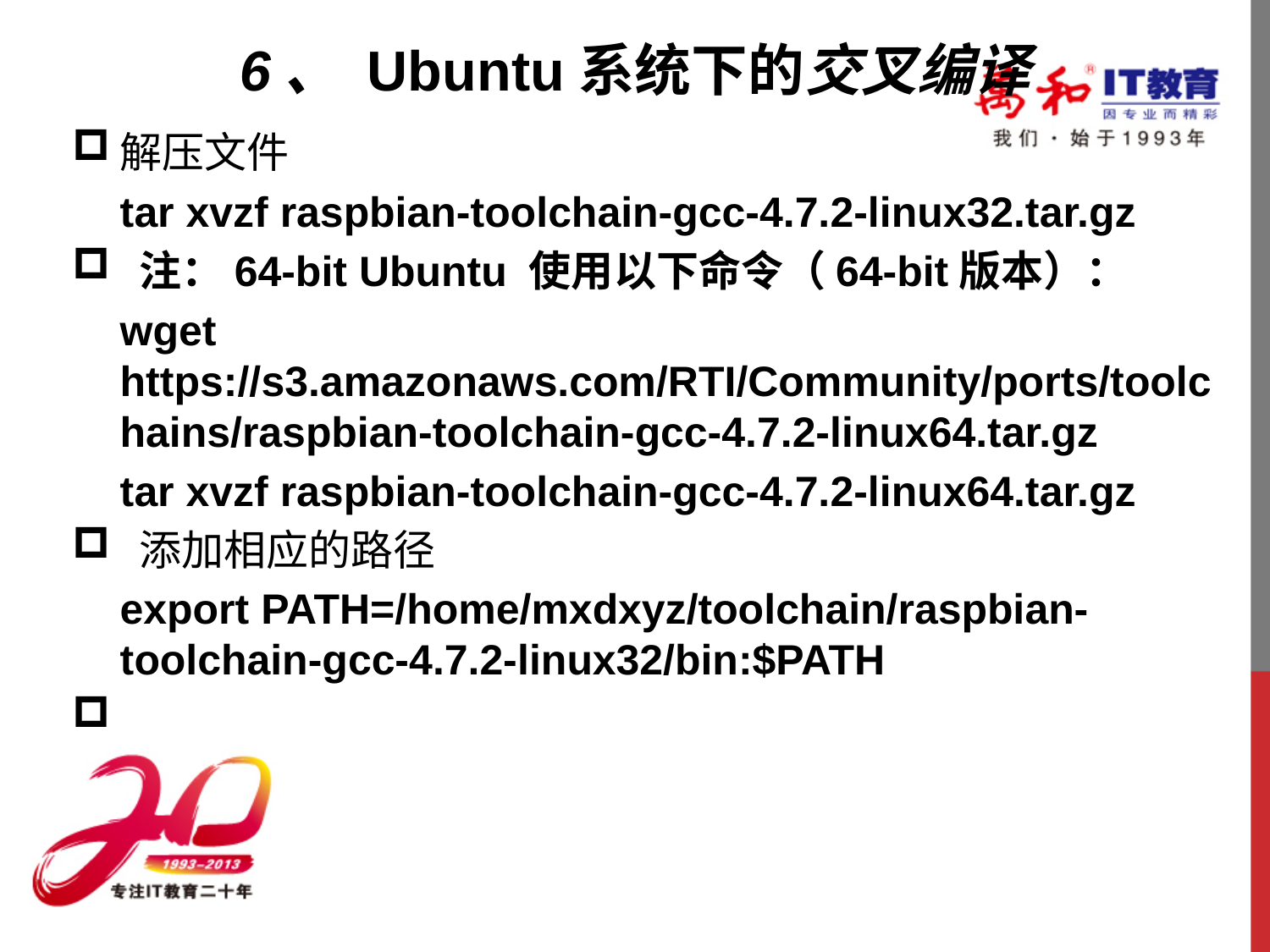

# 6、 Ubuntu系统下的交叉编译
解压文件
	tar xvzf raspbian-toolchain-gcc-4.7.2-linux32.tar.gz
 注：64-bit Ubuntu 使用以下命令（64-bit版本）：
	wget https://s3.amazonaws.com/RTI/Community/ports/toolchains/raspbian-toolchain-gcc-4.7.2-linux64.tar.gz
	tar xvzf raspbian-toolchain-gcc-4.7.2-linux64.tar.gz
 添加相应的路径
	export PATH=/home/mxdxyz/toolchain/raspbian-toolchain-gcc-4.7.2-linux32/bin:$PATH